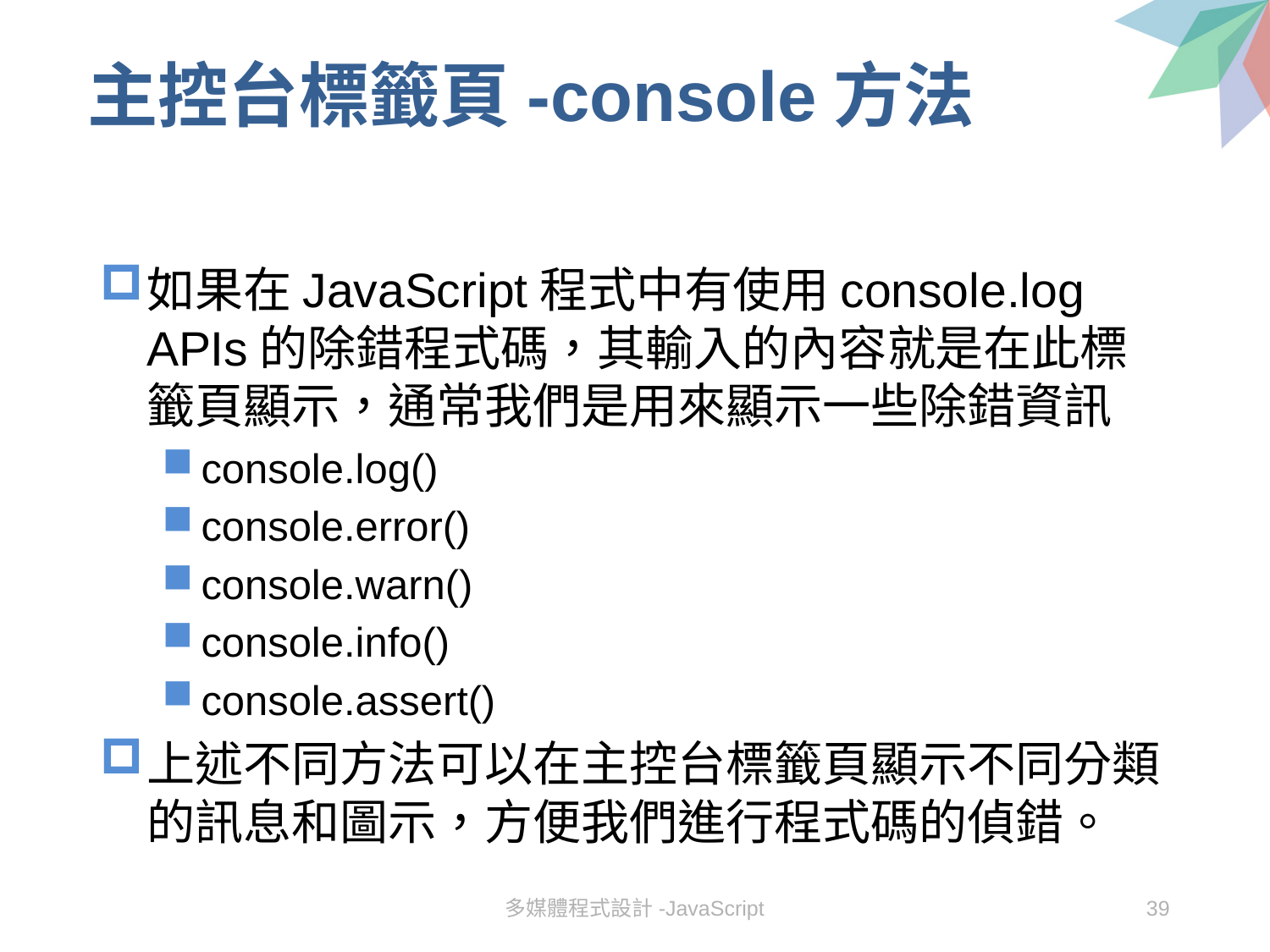

# 主控台標籤頁-console方法
如果在JavaScript程式中有使用console.log APIs的除錯程式碼，其輸入的內容就是在此標籤頁顯示，通常我們是用來顯示一些除錯資訊
console.log()
console.error()
console.warn()
console.info()
console.assert()
上述不同方法可以在主控台標籤頁顯示不同分類的訊息和圖示，方便我們進行程式碼的偵錯。
多媒體程式設計-JavaScript
39